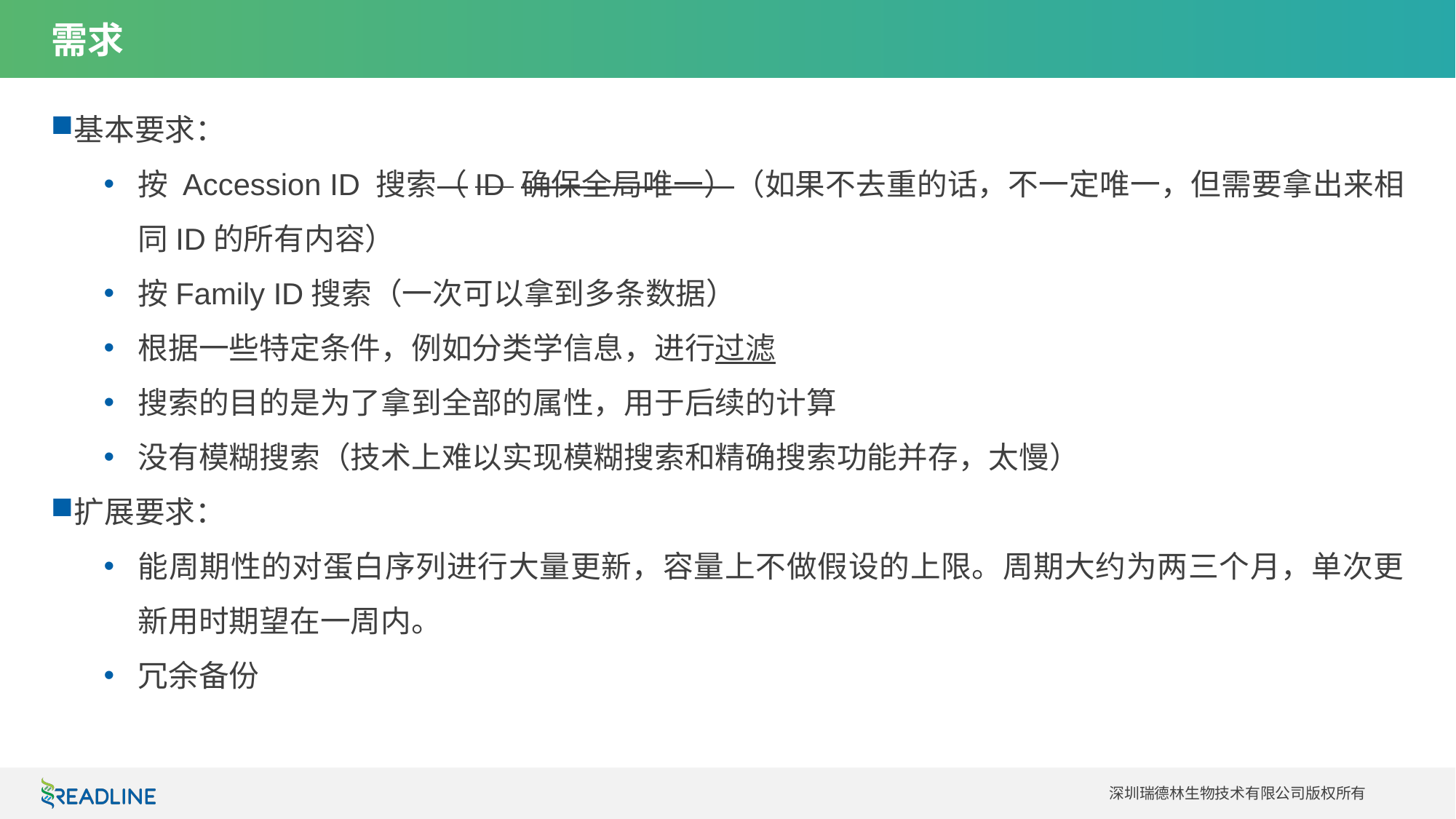

# 需求
基本要求：
按 Accession ID 搜索（ID 确保全局唯一）（如果不去重的话，不一定唯一，但需要拿出来相同ID的所有内容）
按Family ID搜索（一次可以拿到多条数据）
根据一些特定条件，例如分类学信息，进行过滤
搜索的目的是为了拿到全部的属性，用于后续的计算
没有模糊搜索（技术上难以实现模糊搜索和精确搜索功能并存，太慢）
扩展要求：
能周期性的对蛋白序列进行大量更新，容量上不做假设的上限。周期大约为两三个月，单次更新用时期望在一周内。
冗余备份